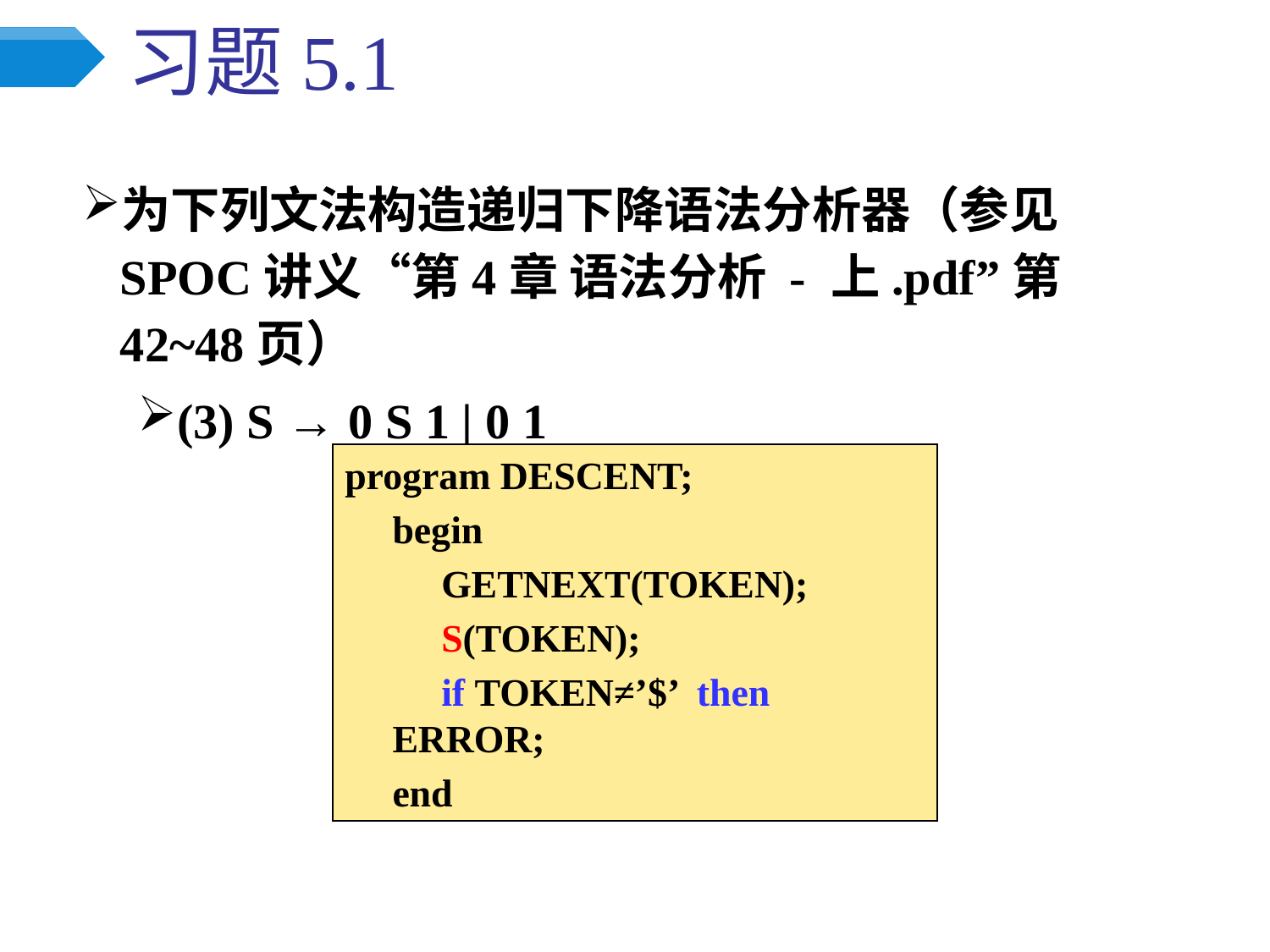

# 习题5.1
为下列文法构造递归下降语法分析器（参见SPOC讲义“第4章 语法分析 - 上.pdf”第42~48页）
(3) S → 0 S 1 | 0 1

program DESCENT;
	begin
	     GETNEXT(TOKEN);
	     S(TOKEN);
	     if TOKEN≠’$’  then ERROR;
	end